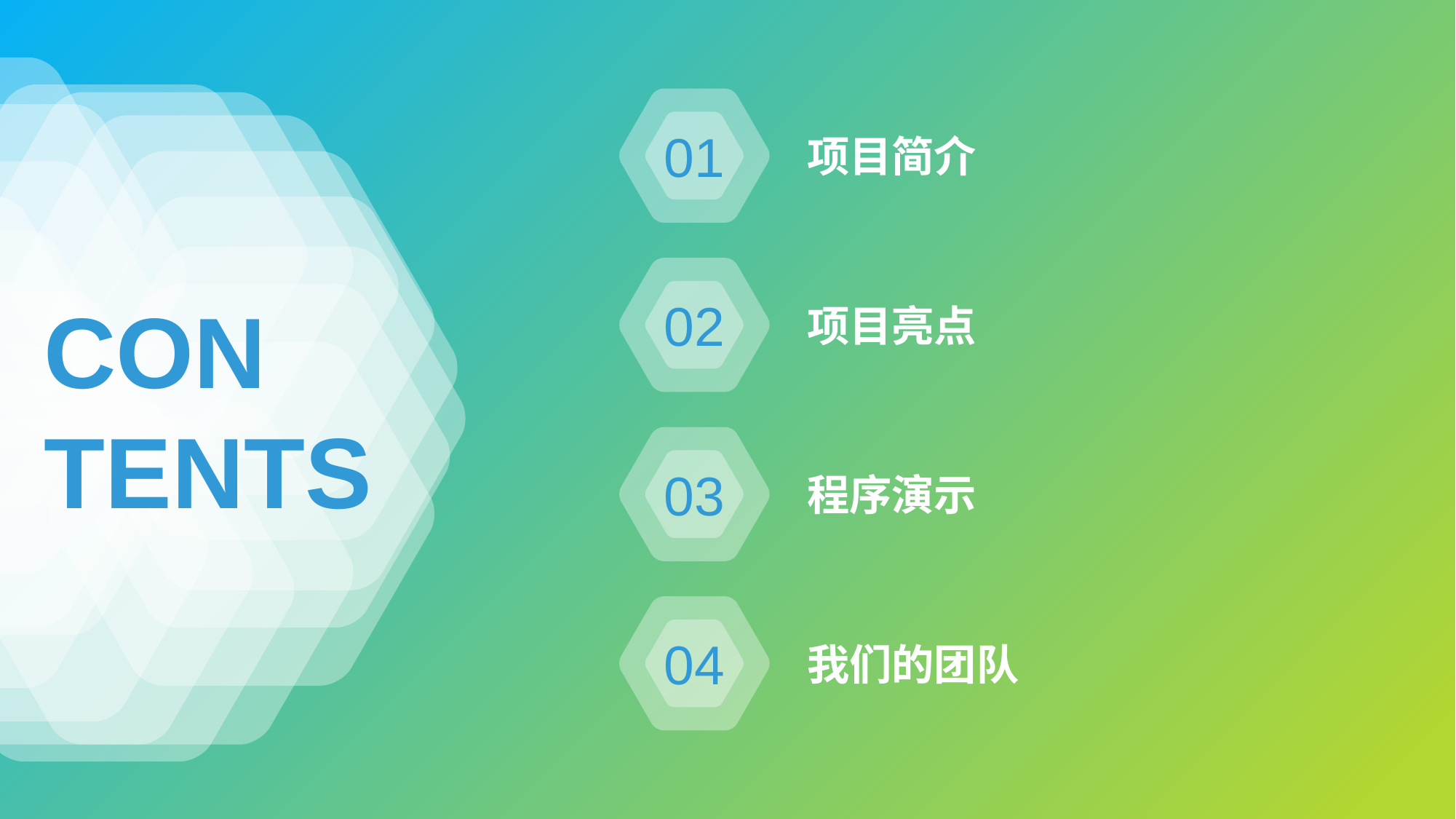

01
项目简介

02
CON
TENTS
项目亮点

03
程序演示

04
我们的团队